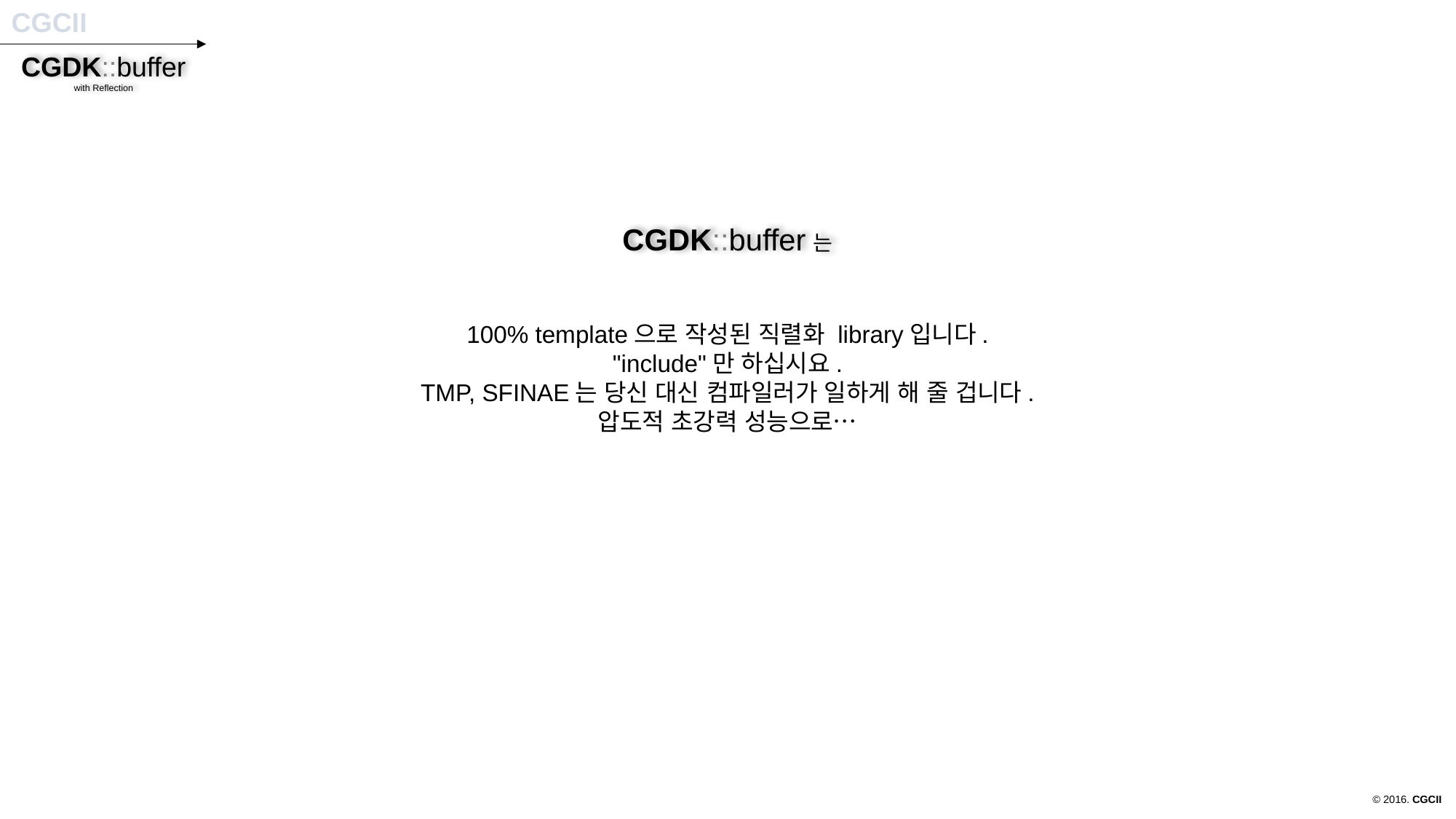

CGCII
CGDK::buffer
with Reflection

CGDK::buffer는
100% template으로 작성된 직렬화 library입니다.
"include"만 하십시요.
TMP, SFINAE는 당신 대신 컴파일러가 일하게 해 줄 겁니다.
압도적 초강력 성능으로…
© 2016. CGCII